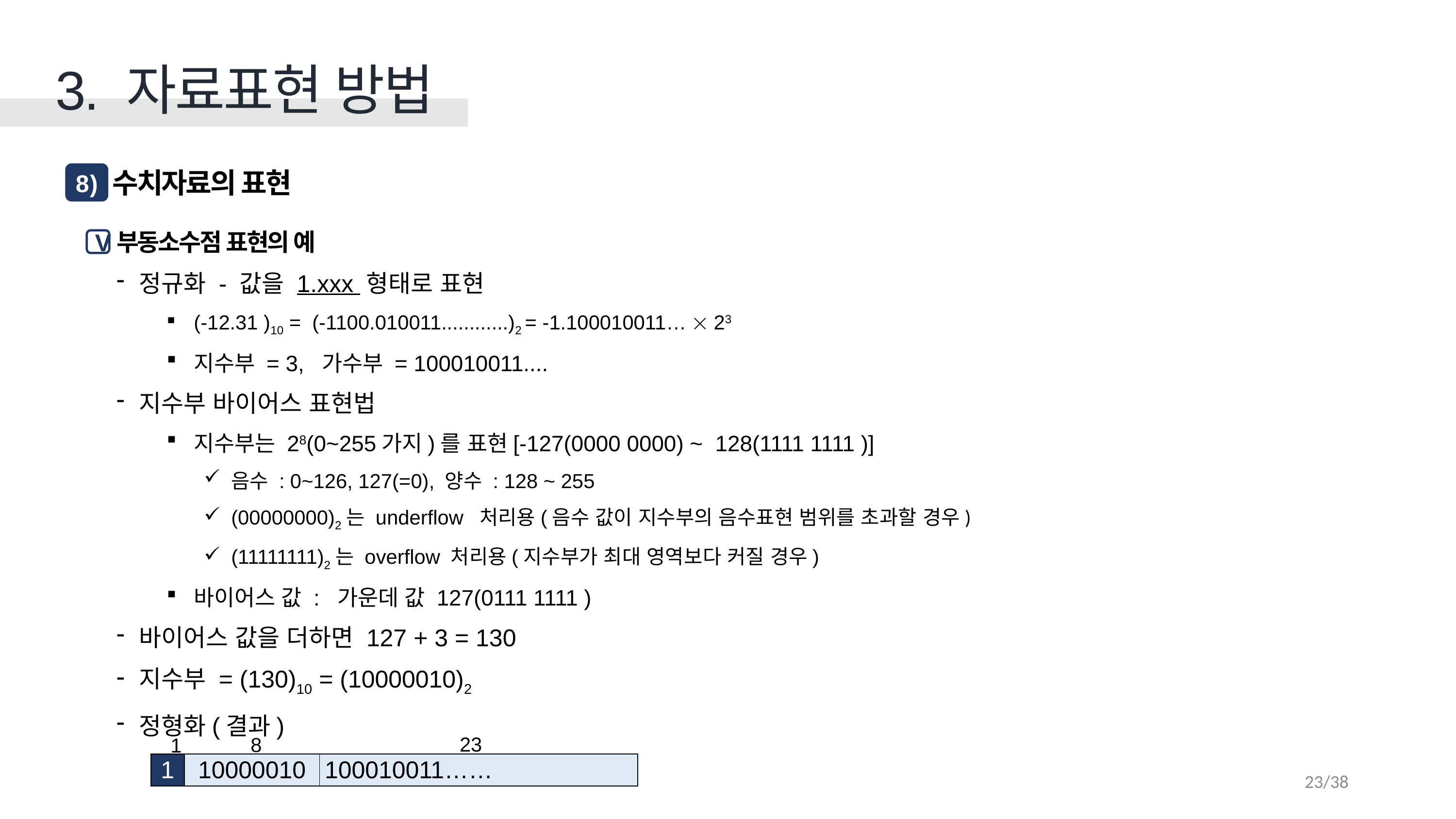

3. 자료표현 방법

수치자료의 표현
8 )
부동소수점 표현의 예

정규화 - 값을 1.xxx 형태로 표현

(-12.31 )10 =  (-1100.010011............)2 = -1.100010011… × 23

지수부 = 3,  가수부 = 100010011....

지수부 바이어스 표현법

지수부는 28(0~255가지)를 표현[-127(0000 0000) ~  128(1111 1111 )]

음수 : 0~126, 127(=0), 양수 : 128 ~ 255

(00000000)2는 underflow  처리용(음수 값이 지수부의 음수표현 범위를 초과할 경우)

(11111111)2는 overflow 처리용(지수부가 최대 영역보다 커질 경우)

바이어스 값 :  가운데 값 127(0111 1111 )

바이어스 값을 더하면 127 + 3 = 130

지수부 = (130)10 = (10000010)2

정형화(결과)

V
23
8
1
| 1 | 10000010 | 100010011…… |
| --- | --- | --- |
23/38